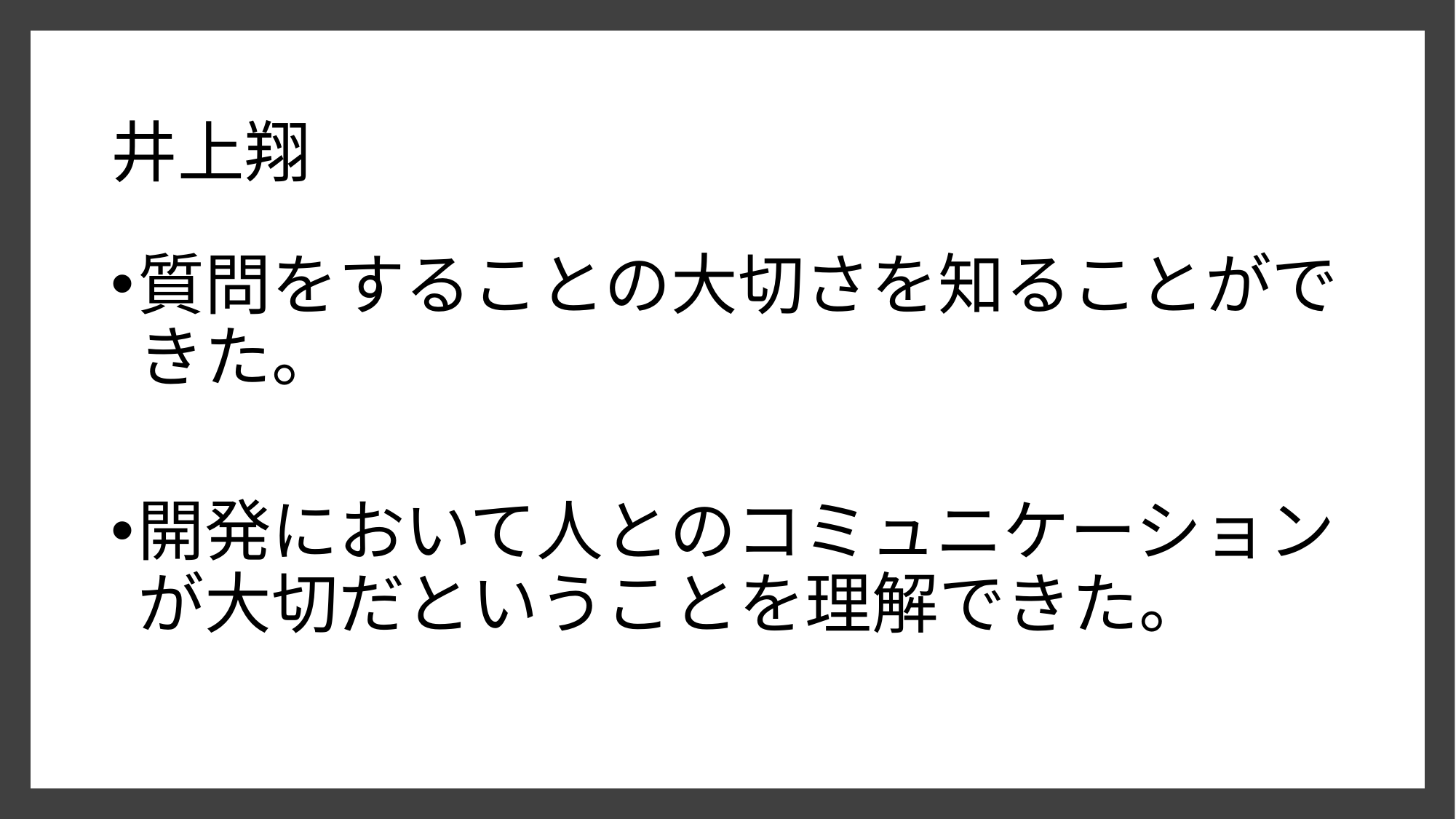

# 井上翔
質問をすることの大切さを知ることができた。

開発において人とのコミュニケーションが大切だということを理解できた。